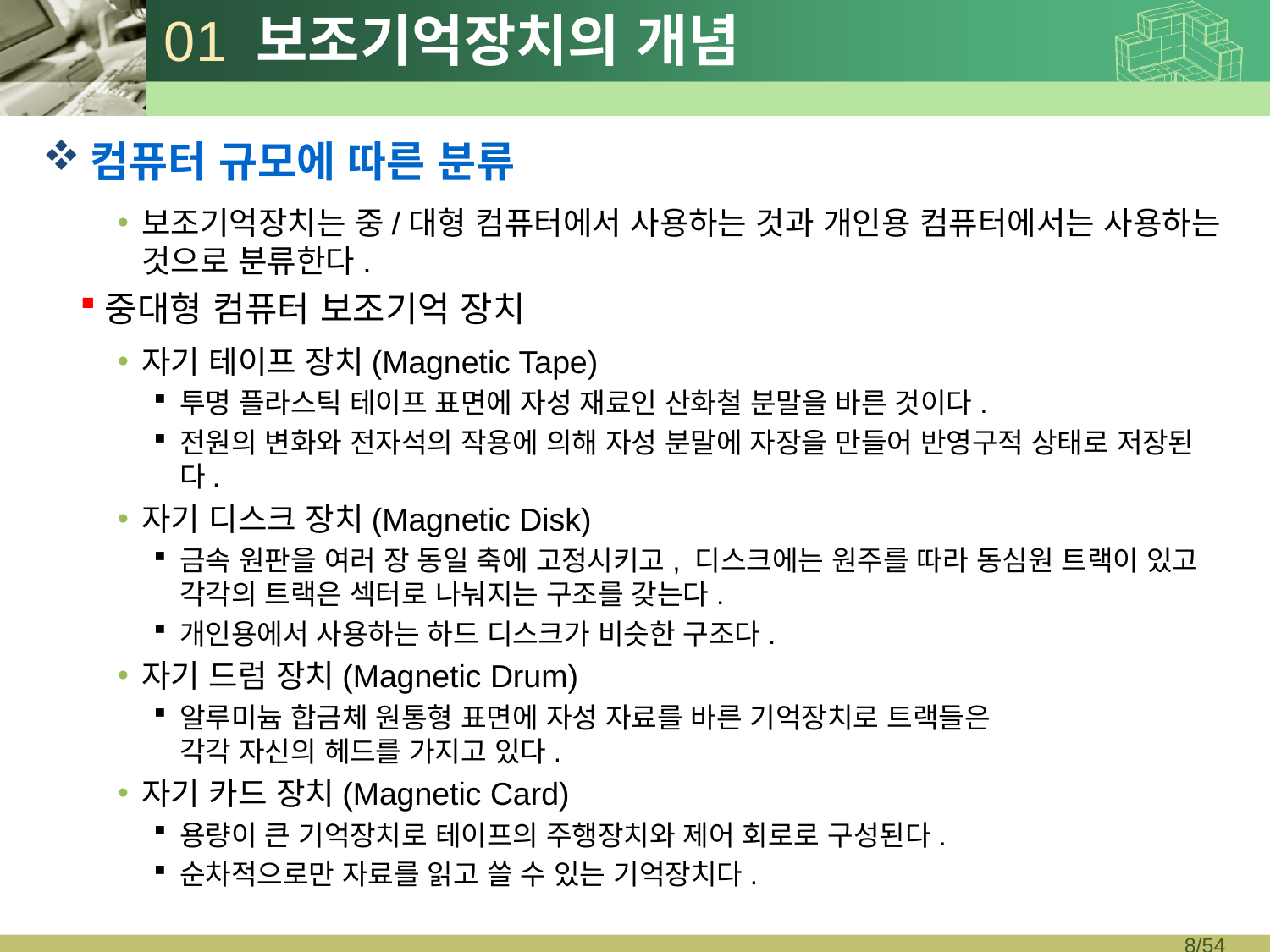

# 01 보조기억장치의 개념
컴퓨터 규모에 따른 분류
보조기억장치는 중/대형 컴퓨터에서 사용하는 것과 개인용 컴퓨터에서는 사용하는 것으로 분류한다.
중대형 컴퓨터 보조기억 장치
자기 테이프 장치(Magnetic Tape)
투명 플라스틱 테이프 표면에 자성 재료인 산화철 분말을 바른 것이다.
전원의 변화와 전자석의 작용에 의해 자성 분말에 자장을 만들어 반영구적 상태로 저장된다.
자기 디스크 장치(Magnetic Disk)
금속 원판을 여러 장 동일 축에 고정시키고, 디스크에는 원주를 따라 동심원 트랙이 있고 각각의 트랙은 섹터로 나눠지는 구조를 갖는다.
개인용에서 사용하는 하드 디스크가 비슷한 구조다.
자기 드럼 장치(Magnetic Drum)
알루미늄 합금체 원통형 표면에 자성 자료를 바른 기억장치로 트랙들은
각각 자신의 헤드를 가지고 있다.
자기 카드 장치(Magnetic Card)
용량이 큰 기억장치로 테이프의 주행장치와 제어 회로로 구성된다.
순차적으로만 자료를 읽고 쓸 수 있는 기억장치다.